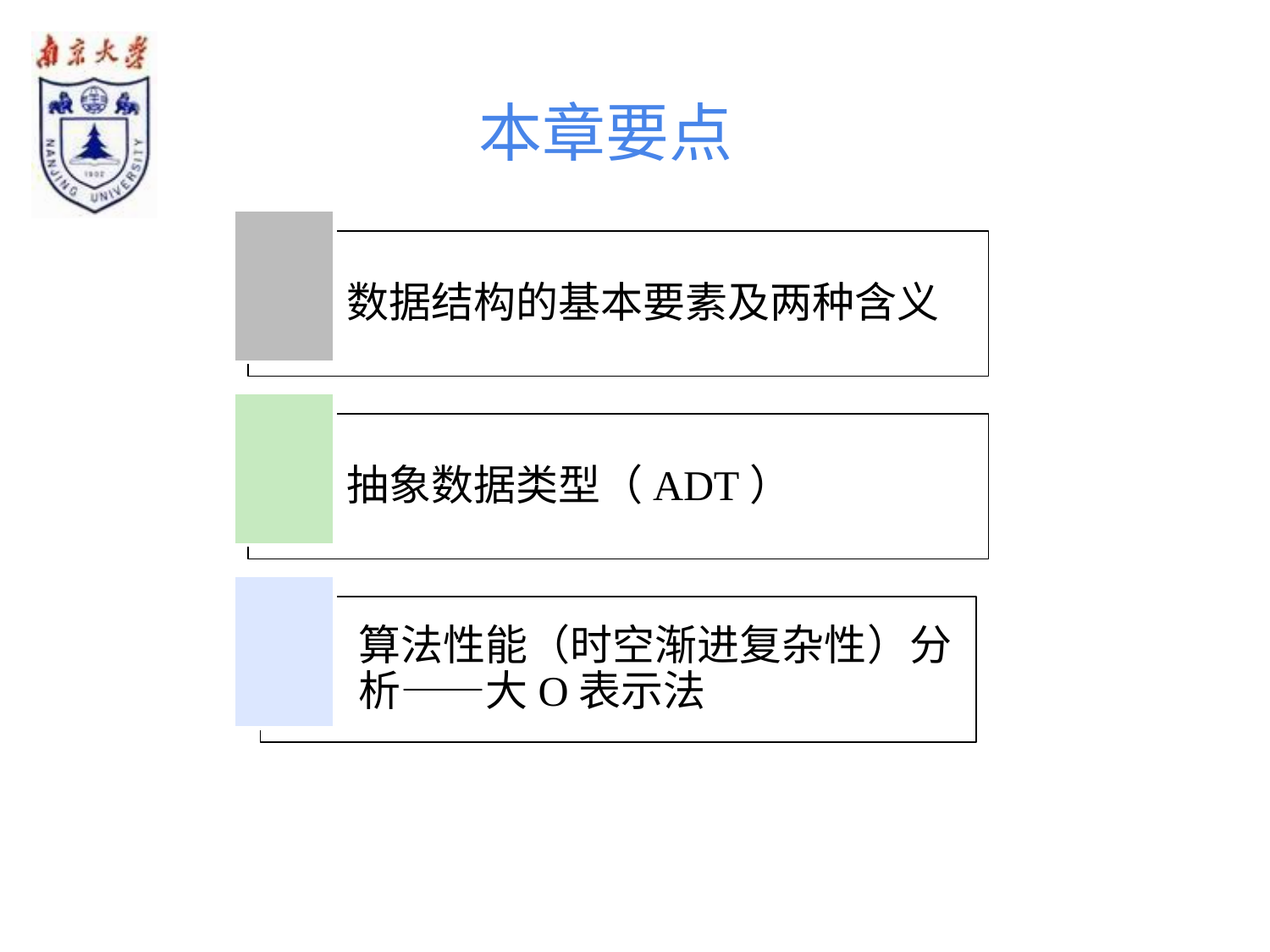

本章要点
数据结构的基本要素及两种含义
抽象数据类型（ADT）
算法性能（时空渐进复杂性）分析——大O表示法